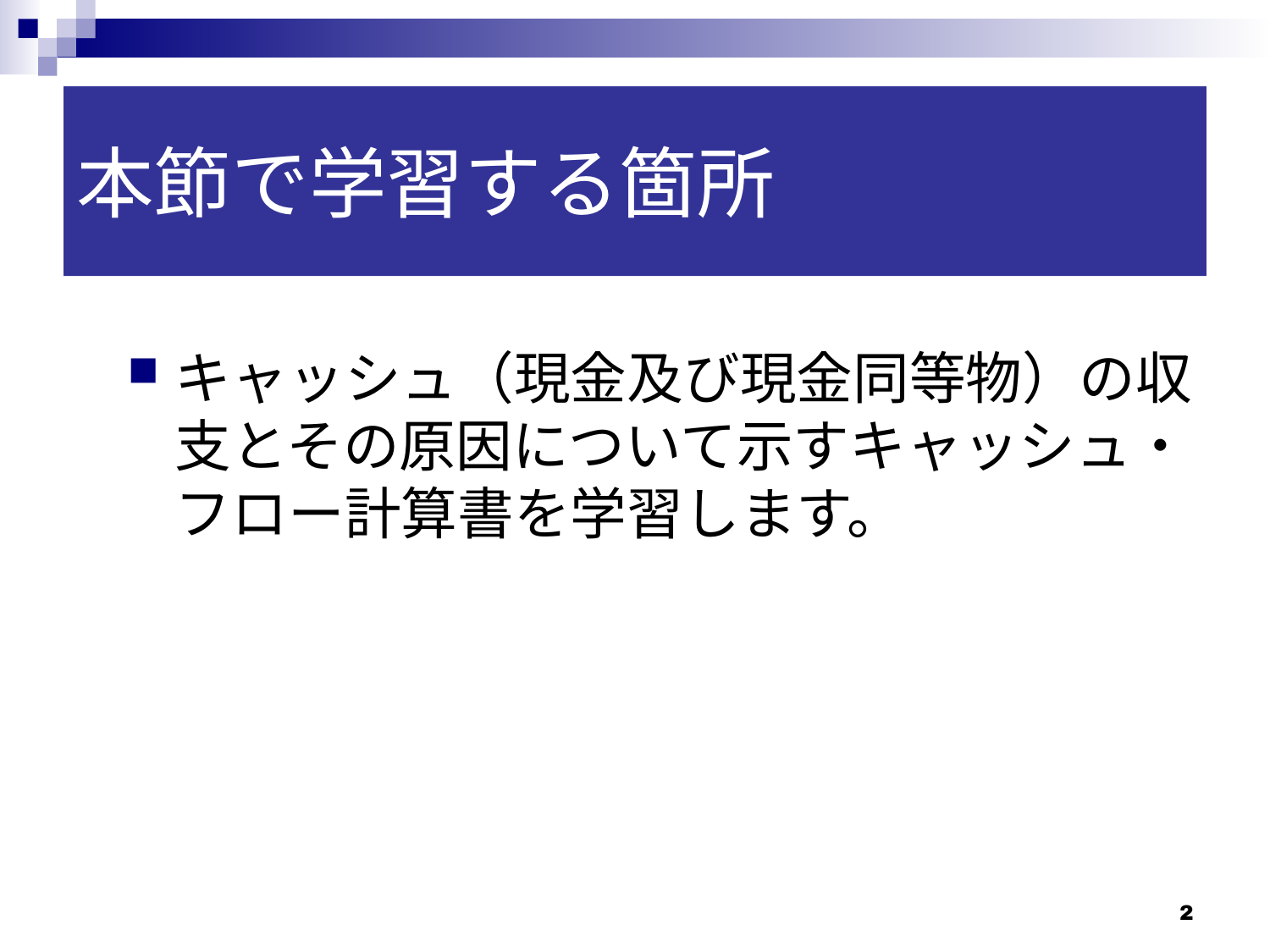

# 本節で学習する箇所
キャッシュ（現金及び現金同等物）の収支とその原因について示すキャッシュ・フロー計算書を学習します。
2